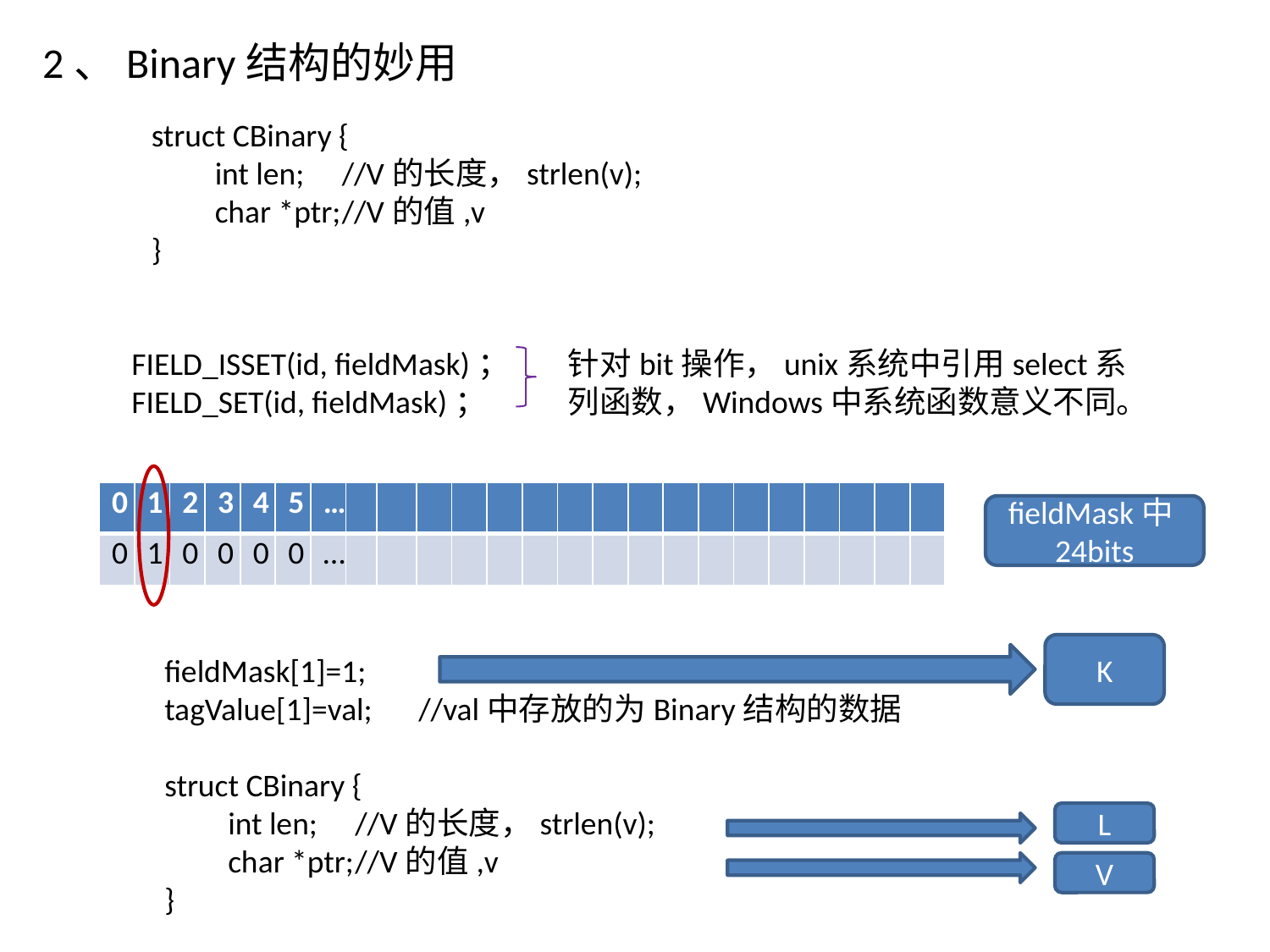

2、Binary结构的妙用

struct CBinary {
int len;	//V的长度，strlen(v);
char *ptr;	//V的值,v
}

FIELD_ISSET(id, fieldMask)；
FIELD_SET(id, fieldMask)；
针对bit操作，unix系统中引用select系列函数，Windows中系统函数意义不同。

| 0 | 1 | 2 | 3 | 4 | 5 | … |  |  |  |  |  |  |  |  |  |  |  |  |  |  |  |  |  |
| --- | --- | --- | --- | --- | --- | --- | --- | --- | --- | --- | --- | --- | --- | --- | --- | --- | --- | --- | --- | --- | --- | --- | --- |
| 0 | 1 | 0 | 0 | 0 | 0 | … |  |  |  |  |  |  |  |  |  |  |  |  |  |  |  |  |  |
fieldMask中24bits
K
fieldMask[1]=1;
tagValue[1]=val;	//val中存放的为Binary结构的数据

struct CBinary {
int len;	//V的长度，strlen(v);
char *ptr;	//V的值,v
}

L

V